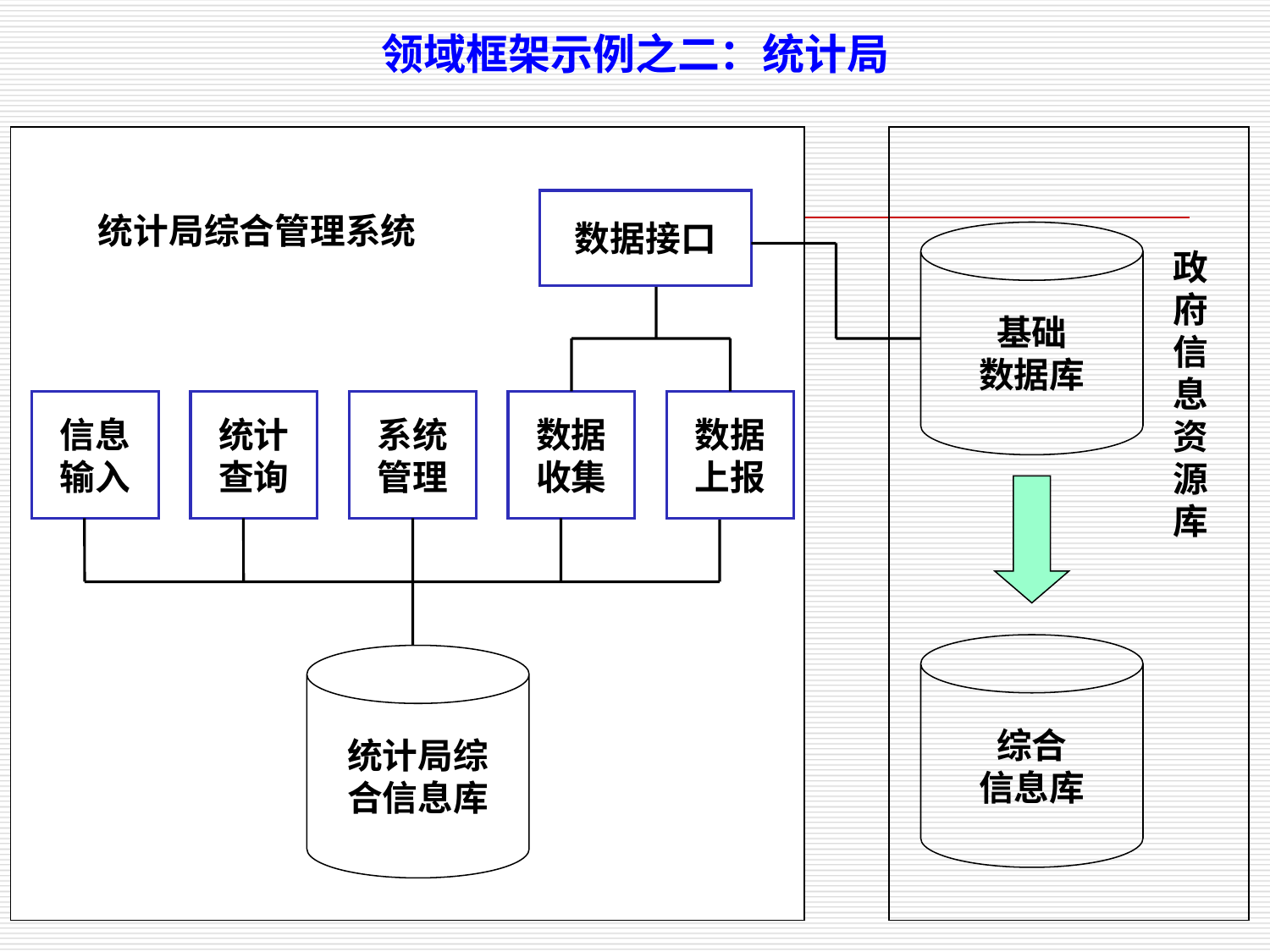

领域框架示例之二：统计局

数据接口
统计局综合管理系统
基础
数据库
政
府
信
息
资
源
库

信息
输入
统计
查询
系统
管理
数据
收集
数据
上报

综合
信息库
统计局综
合信息库